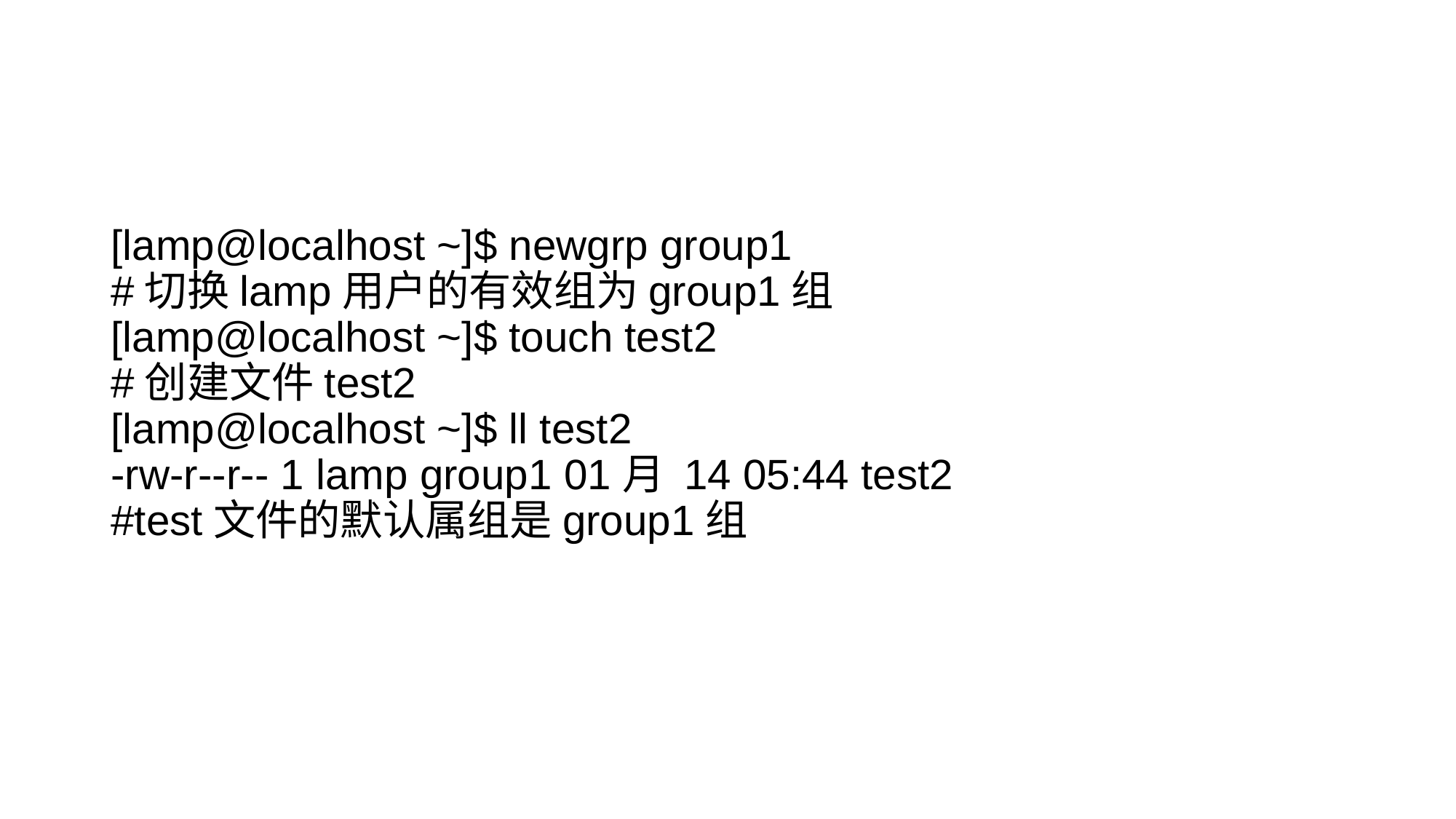

#
[lamp@localhost ~]$ newgrp group1
#切换lamp用户的有效组为group1组
[lamp@localhost ~]$ touch test2
#创建文件test2
[lamp@localhost ~]$ ll test2
-rw-r--r-- 1 lamp group1 01月 14 05:44 test2
#test文件的默认属组是group1组